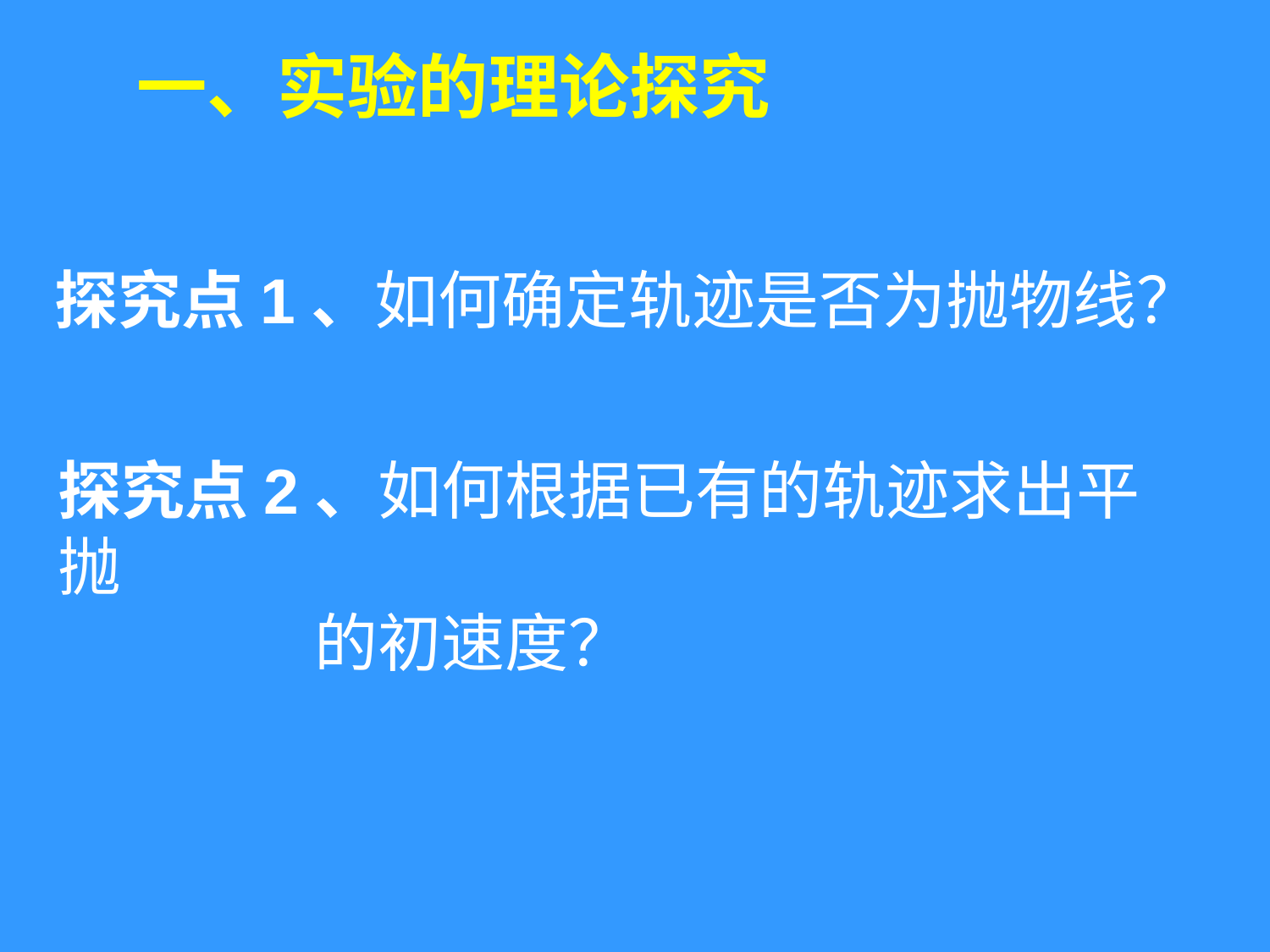

一、实验的理论探究
探究点1、如何确定轨迹是否为抛物线？
探究点2、如何根据已有的轨迹求出平抛
                 的初速度？